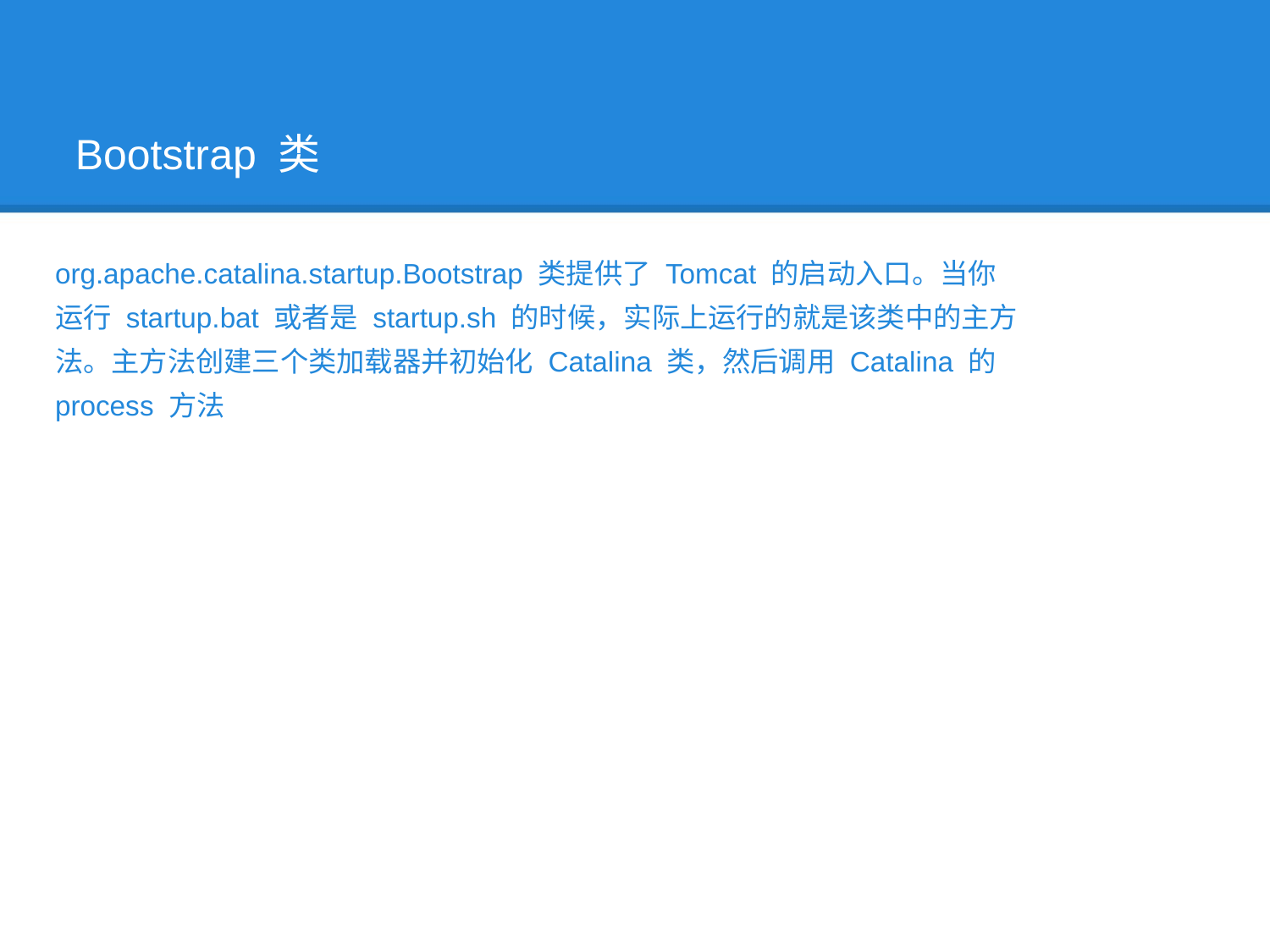

Bootstrap 类

org.apache.catalina.startup.Bootstrap 类提供了 Tomcat 的启动入口。当你
运行 startup.bat 或者是 startup.sh 的时候，实际上运行的就是该类中的主方
法。主方法创建三个类加载器并初始化 Catalina 类，然后调用 Catalina 的
process 方法